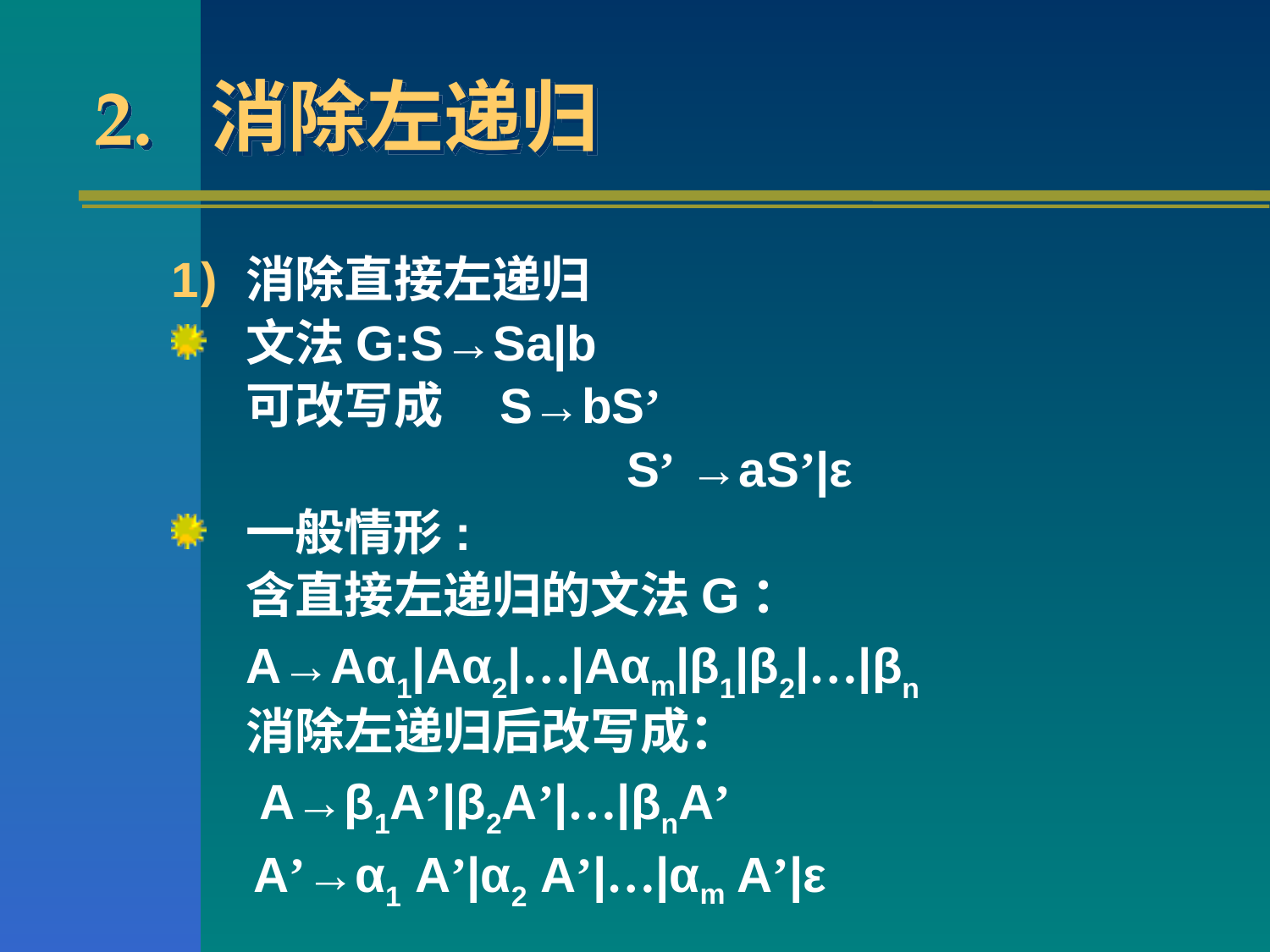

# 2.  消除左递归
消除直接左递归
文法G:S→Sa|b
	可改写成 	S→bS’
				S’ →aS’|ε
一般情形:
	含直接左递归的文法G：
	A→Aα1|Aα2|…|Aαm|β1|β2|…|βn
	消除左递归后改写成：
	 A→β1A’|β2A’|…|βnA’
	 A’→α1 A’|α2 A’|…|αm A’|ε